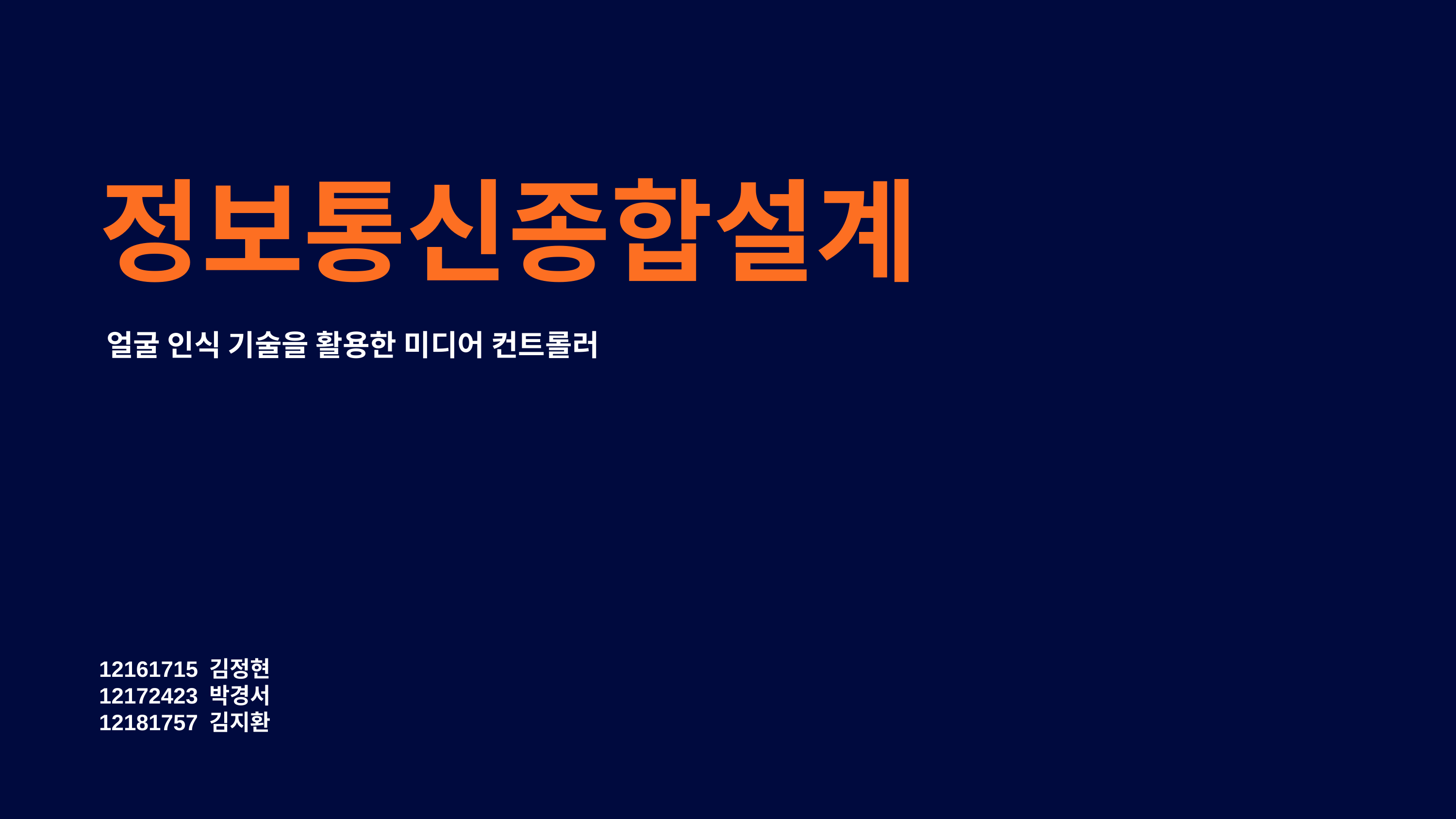

정보통신종합설계
얼굴 인식 기술을 활용한 미디어 컨트롤러
12161715 김정현
12172423 박경서
12181757 김지환